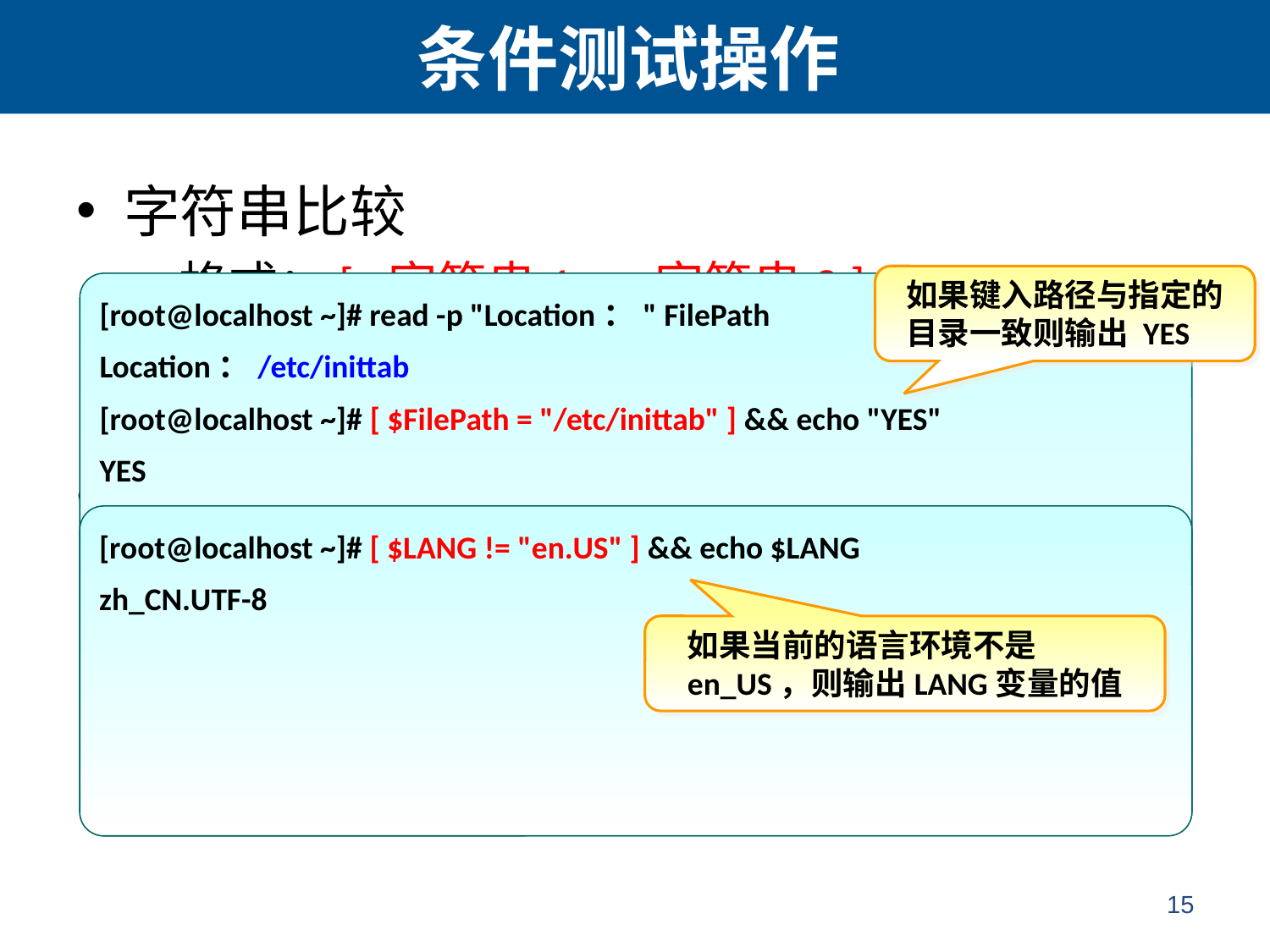

# 条件测试操作
字符串比较
格式：[  字符串1  =  字符串2 ]
              [  字符串1  !=  字符串2 ]
              [  -z  字符串 ]
常用的测试操作符
=：字符串内容相同
!=：字符串内容不同，! 号表示相反的意思
-z：字符串内容为空
如果键入路径与指定的目录一致则输出 YES
[root@localhost ~]# read -p "Location：" FilePath
Location：/etc/inittab
[root@localhost ~]# [ $FilePath = "/etc/inittab" ] && echo "YES"
YES
[root@localhost ~]# [ $LANG != "en.US" ] && echo $LANG
zh_CN.UTF-8
如果当前的语言环境不是 en_US，则输出LANG变量的值
15